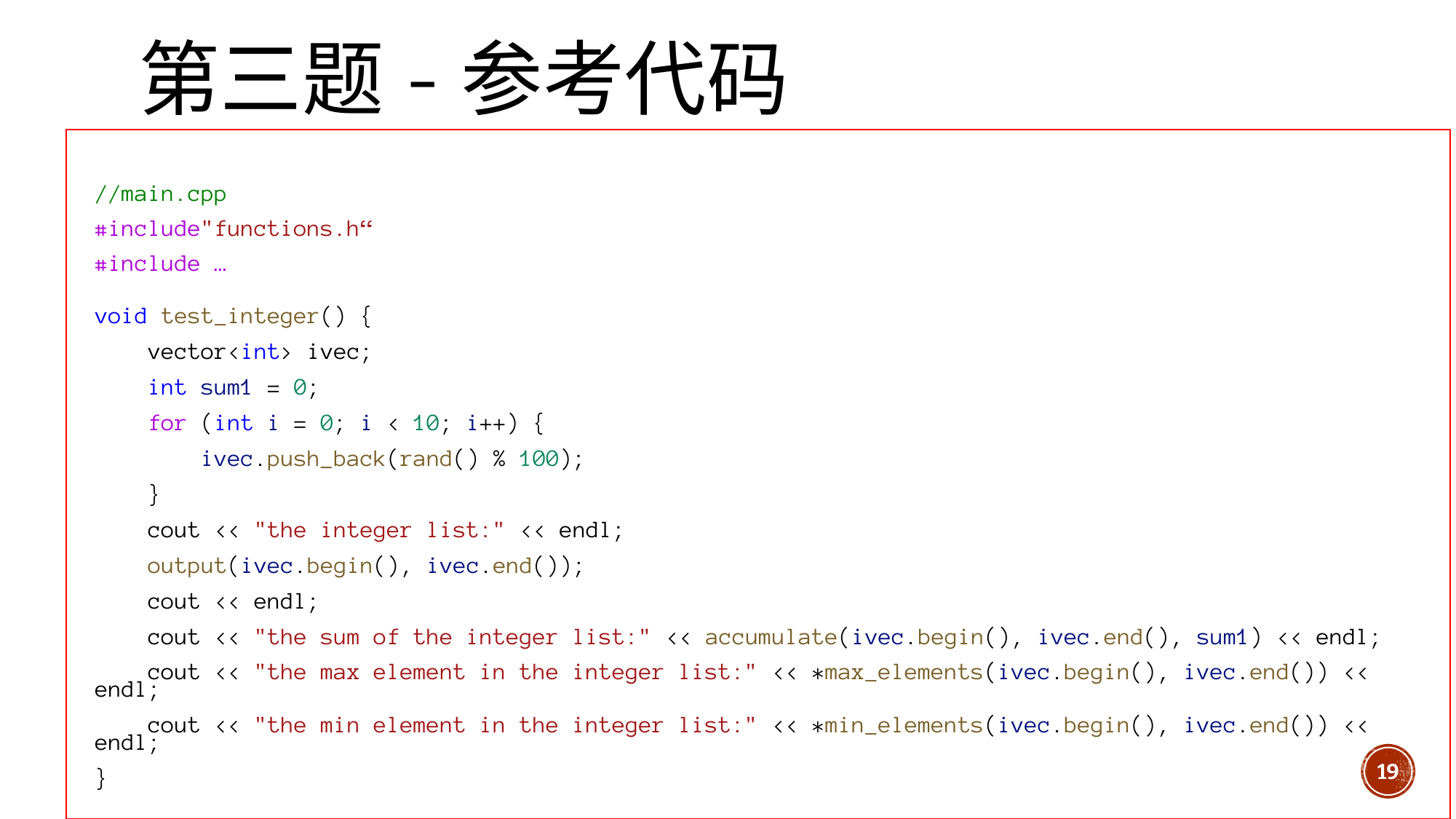

# 第三题-参考代码

//main.cpp

#include"functions.h“

#include …
void test_integer() {
    vector<int> ivec;
    int sum1 = 0;
    for (int i = 0; i < 10; i++) {
        ivec.push_back(rand() % 100);
    }
    cout << "the integer list:" << endl;
    output(ivec.begin(), ivec.end());
    cout << endl;
    cout << "the sum of the integer list:" << accumulate(ivec.begin(), ivec.end(), sum1) << endl;
    cout << "the max element in the integer list:" << *max_elements(ivec.begin(), ivec.end()) << endl;
    cout << "the min element in the integer list:" << *min_elements(ivec.begin(), ivec.end()) << endl;
}

19